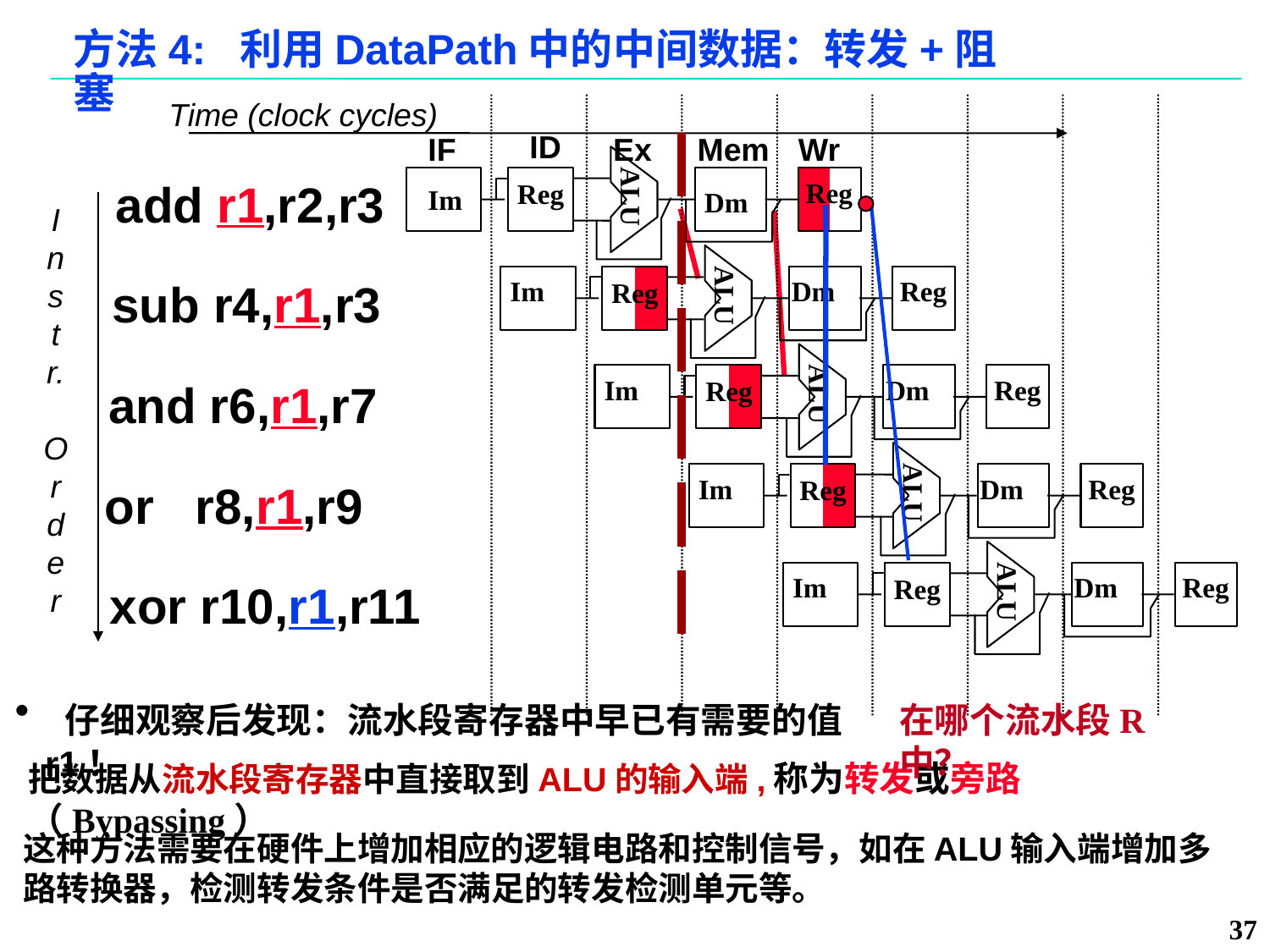

# 方法4:  利用DataPath中的中间数据：转发+阻塞
Time (clock cycles)

ID
IF
Ex
Mem
Wr

add r1,r2,r3

Reg
Reg
ALU
Im

Dm

I
n
s
t
r.

O
r
d
e
r

ALU

Im

sub r4,r1,r3
Dm
Reg
Reg

ALU

Im

Dm
Reg
Reg
and r6,r1,r7

Im
Dm
Reg
Reg
or   r8,r1,r9
ALU

ALU

Im

Dm
Reg
Reg
xor r10,r1,r11

 仔细观察后发现：流水段寄存器中早已有需要的值r1！
在哪个流水段R中？
把数据从流水段寄存器中直接取到ALU的输入端,称为转发或旁路（Bypassing）
这种方法需要在硬件上增加相应的逻辑电路和控制信号，如在ALU输入端增加多路转换器，检测转发条件是否满足的转发检测单元等。